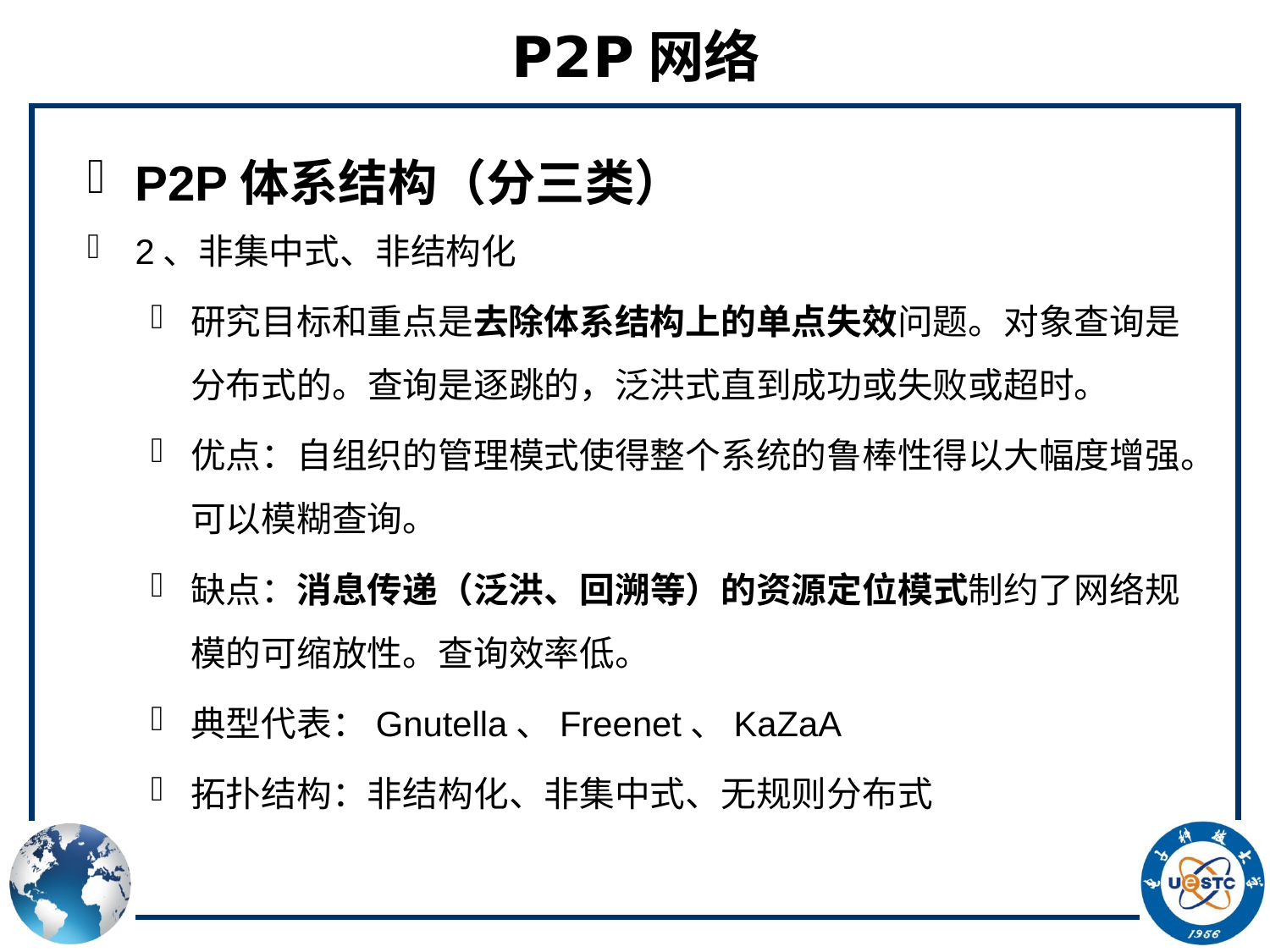

# P2P网络
P2P体系结构（分三类）
2、非集中式、非结构化
研究目标和重点是去除体系结构上的单点失效问题。对象查询是分布式的。查询是逐跳的，泛洪式直到成功或失败或超时。
优点：自组织的管理模式使得整个系统的鲁棒性得以大幅度增强。可以模糊查询。
缺点：消息传递（泛洪、回溯等）的资源定位模式制约了网络规模的可缩放性。查询效率低。
典型代表：Gnutella、Freenet、KaZaA
拓扑结构：非结构化、非集中式、无规则分布式